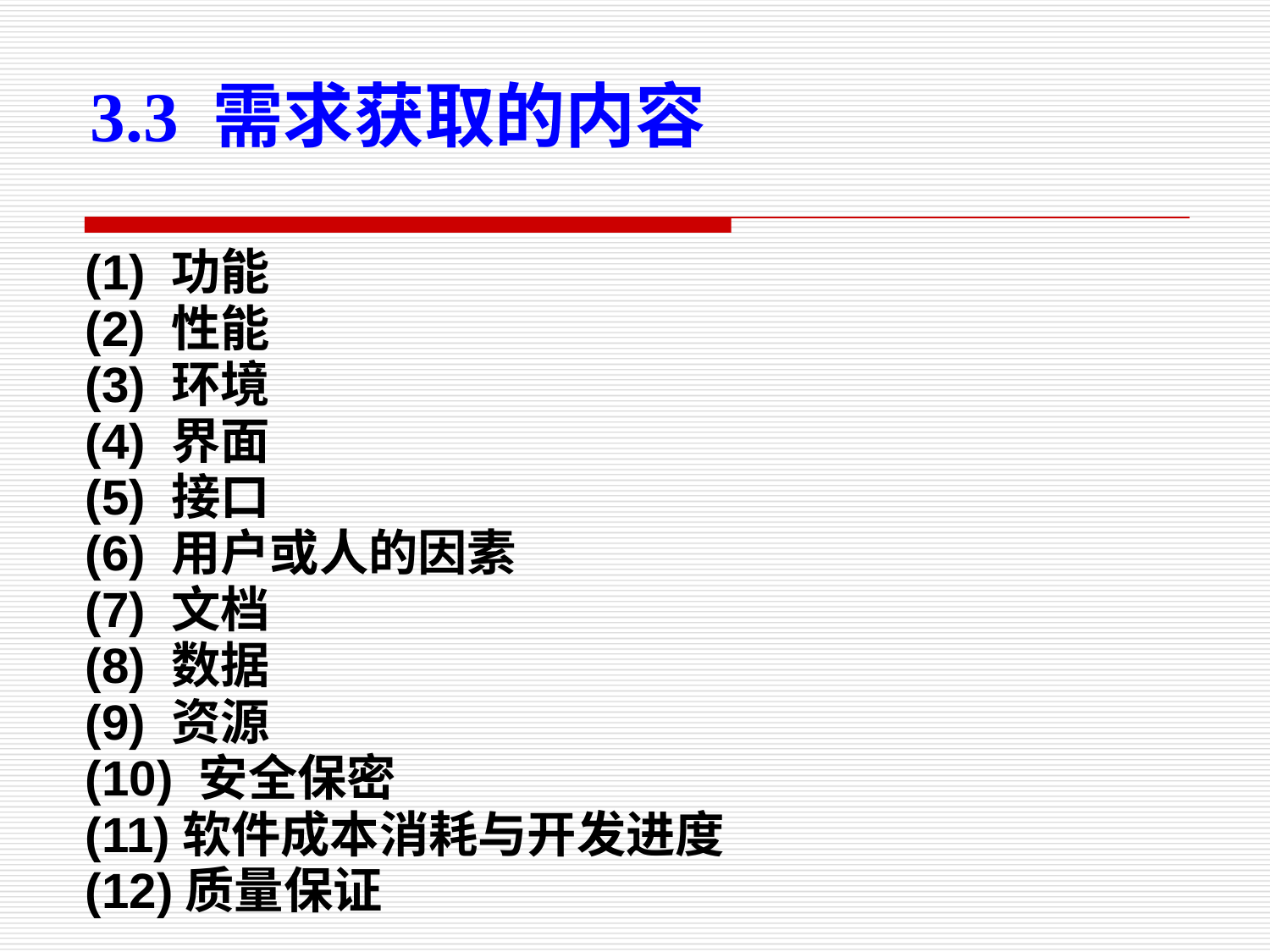

3.3 需求获取的内容
(1) 功能
(2) 性能
(3) 环境
(4) 界面
(5) 接口
(6) 用户或人的因素
(7) 文档
(8) 数据
(9) 资源
(10) 安全保密
(11)软件成本消耗与开发进度
(12)质量保证